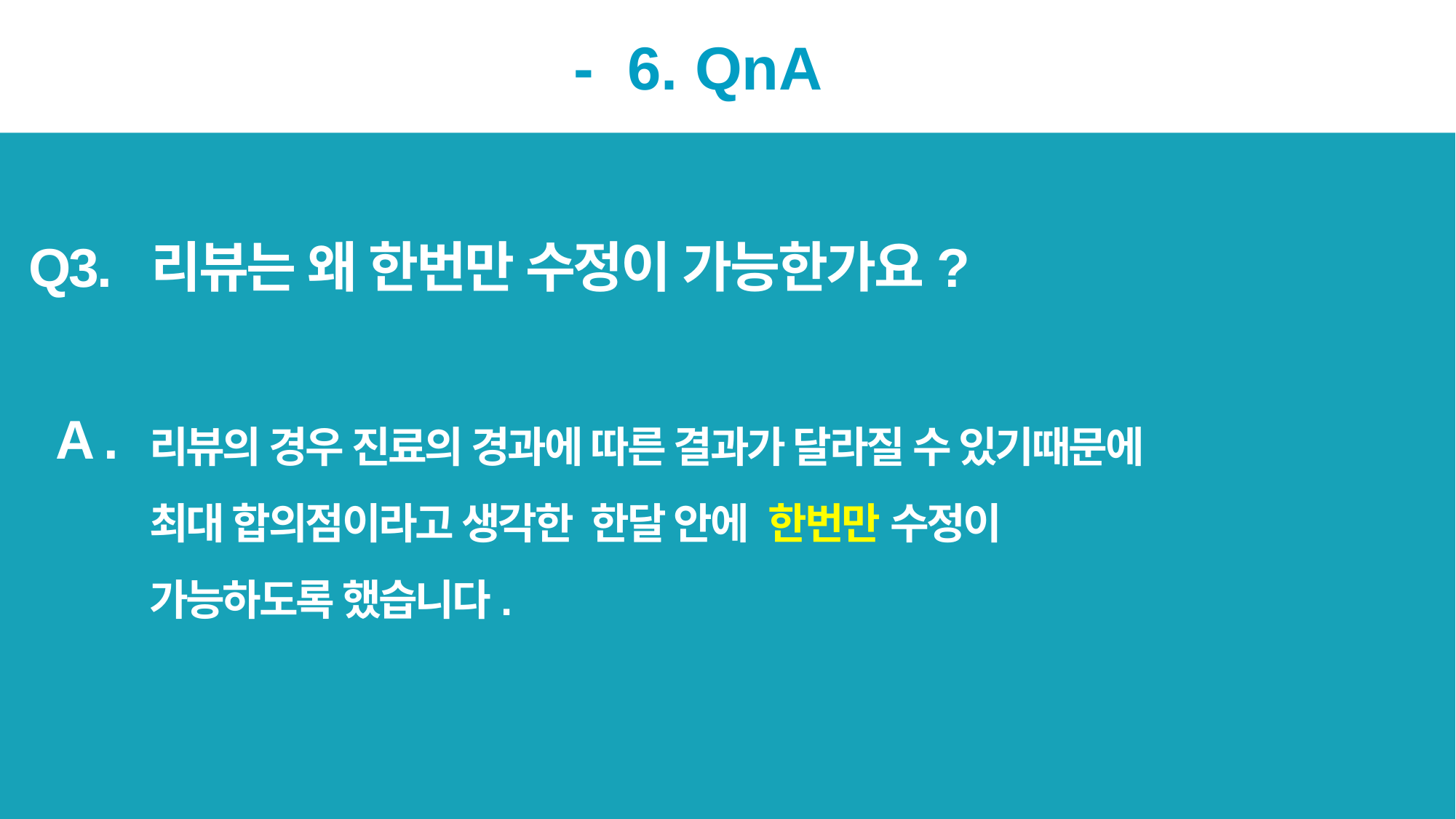

-  6. QnA
Q3.  리뷰는 왜 한번만 수정이 가능한가요?
리뷰의 경우 진료의 경과에 따른 결과가 달라질 수 있기때문에 최대 합의점이라고 생각한  한달 안에  한번만 수정이  가능하도록 했습니다.
A .